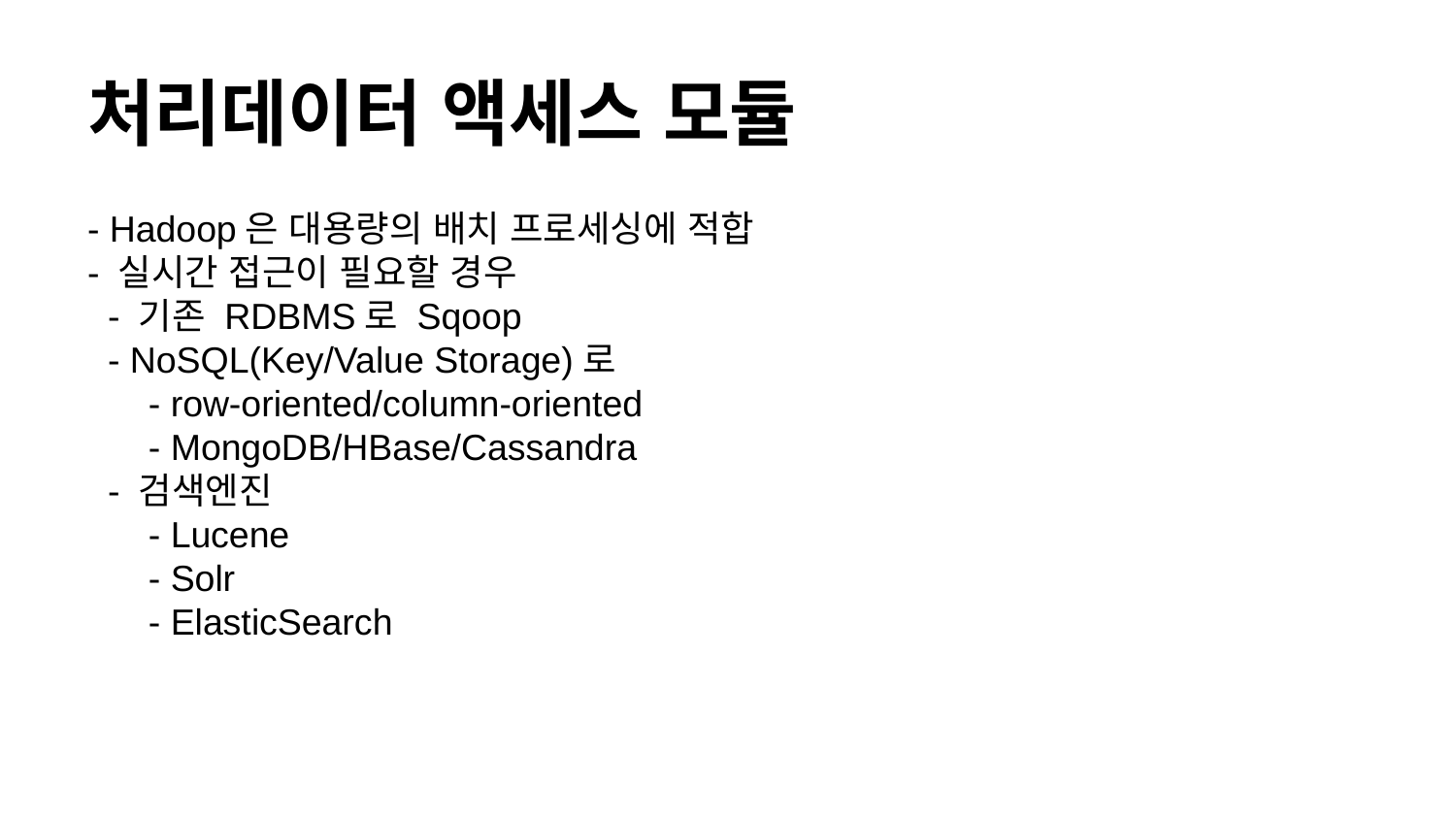

# 처리데이터 액세스 모듈
- Hadoop은 대용량의 배치 프로세싱에 적합
- 실시간 접근이 필요할 경우
  - 기존 RDBMS로 Sqoop
  - NoSQL(Key/Value Storage)로
      - row-oriented/column-oriented
      - MongoDB/HBase/Cassandra
  - 검색엔진
      - Lucene
      - Solr
      - ElasticSearch